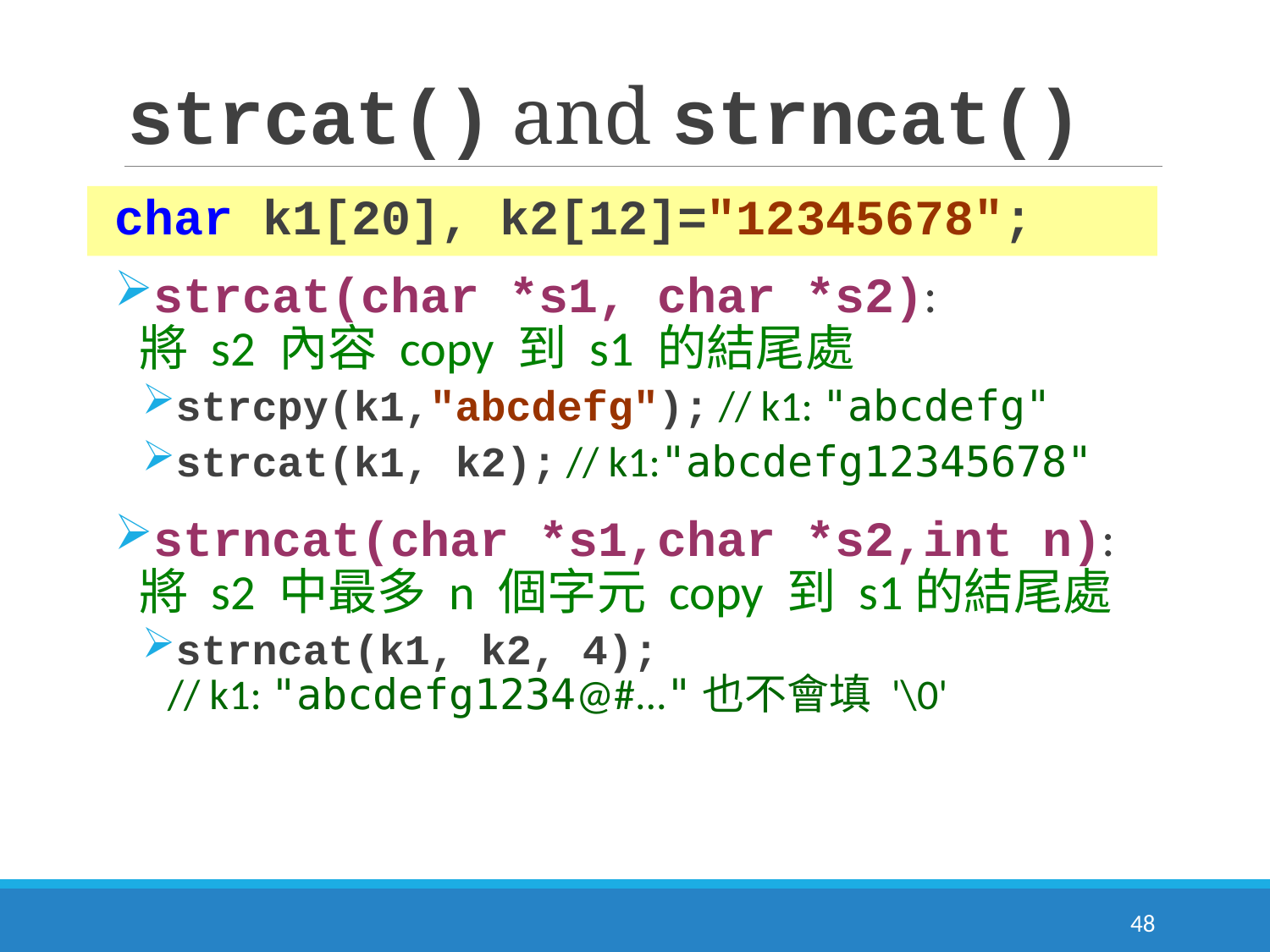

# strcat() and strncat()

char k1[20], k2[12]="12345678";
strcat(char *s1, char *s2):
將 s2 內容 copy 到 s1 的結尾處
strcpy(k1,"abcdefg"); // k1: "abcdefg"
strcat(k1, k2); // k1:"abcdefg12345678"
strncat(char *s1,char *s2,int n):
將 s2 中最多 n 個字元 copy 到 s1的結尾處
strncat(k1, k2, 4);
// k1: "abcdefg1234@#..."也不會填 '\0'
48